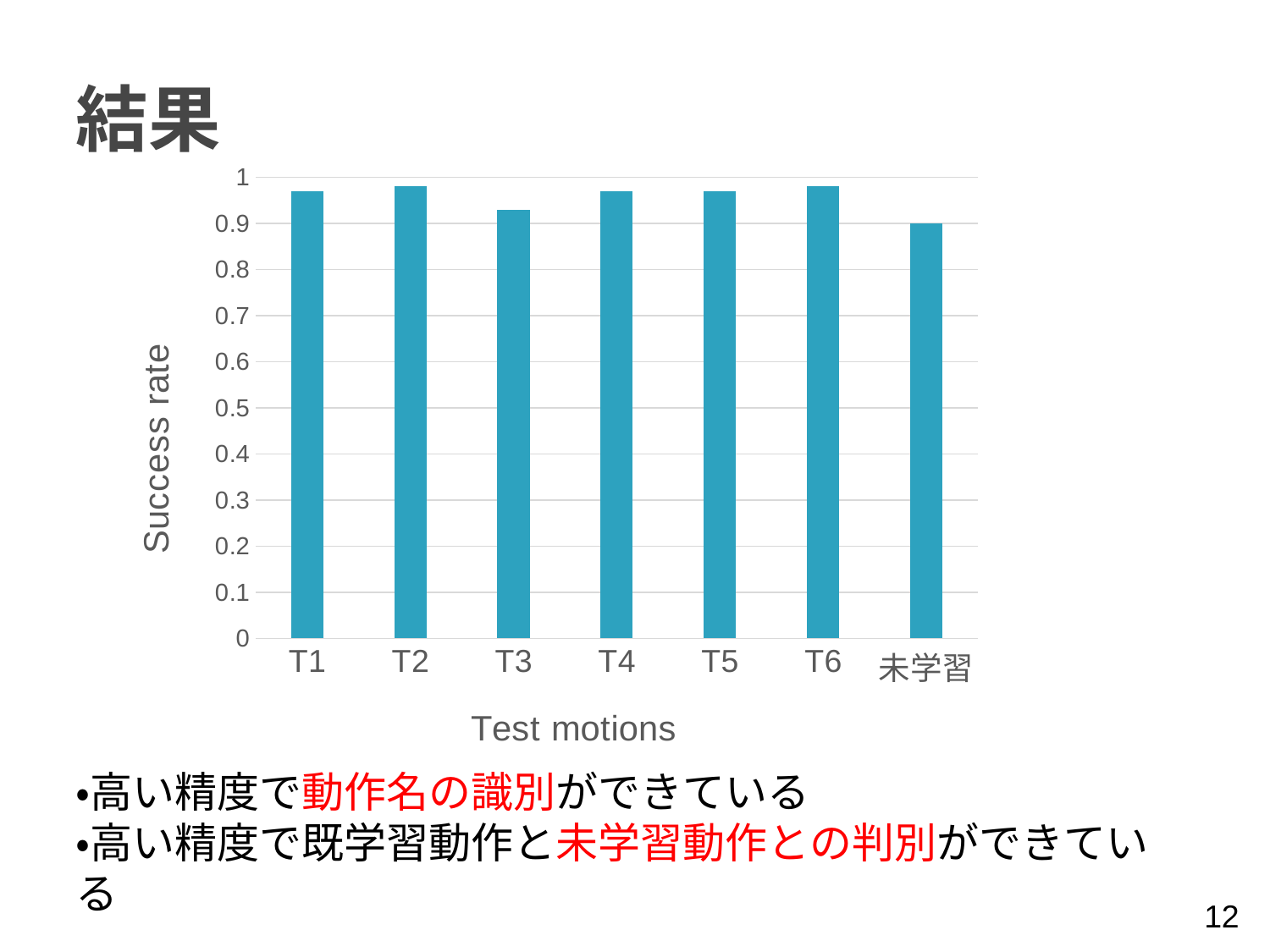

# 結果

### Chart

| Category | 正答率 |
|---|---|
| T1 | 0.97 |
| T2 | 0.98 |
| T3 | 0.93 |
| T4 | 0.97 |
| T5 | 0.97 |
| T6 | 0.98 |
| 未学習 | 0.9 |
・高い精度で動作名の識別ができている
・高い精度で既学習動作と未学習動作との判別ができている
12